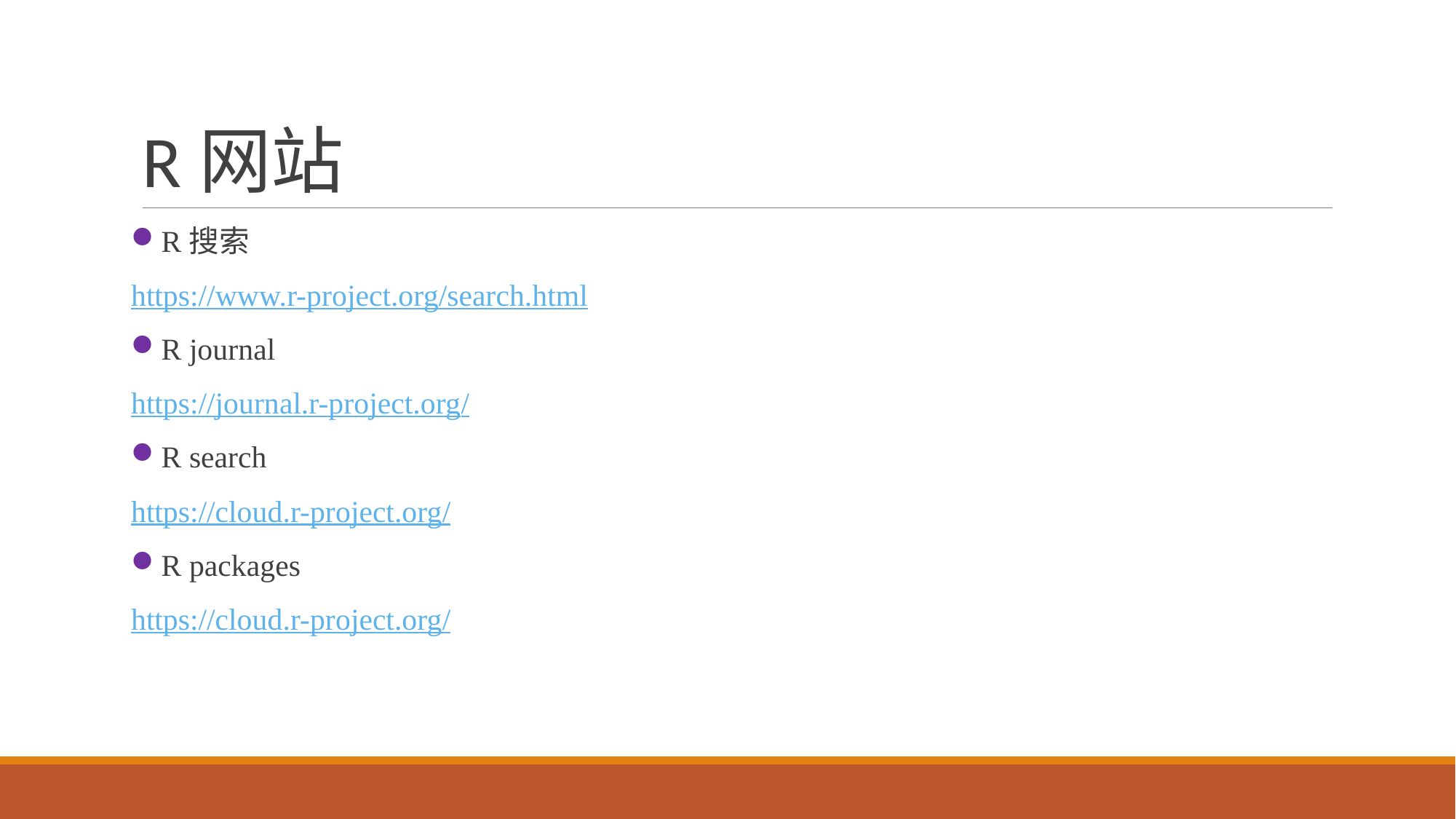

# R网站
R搜索
https://www.r-project.org/search.html
R journal
https://journal.r-project.org/
R search
https://cloud.r-project.org/
R packages
https://cloud.r-project.org/